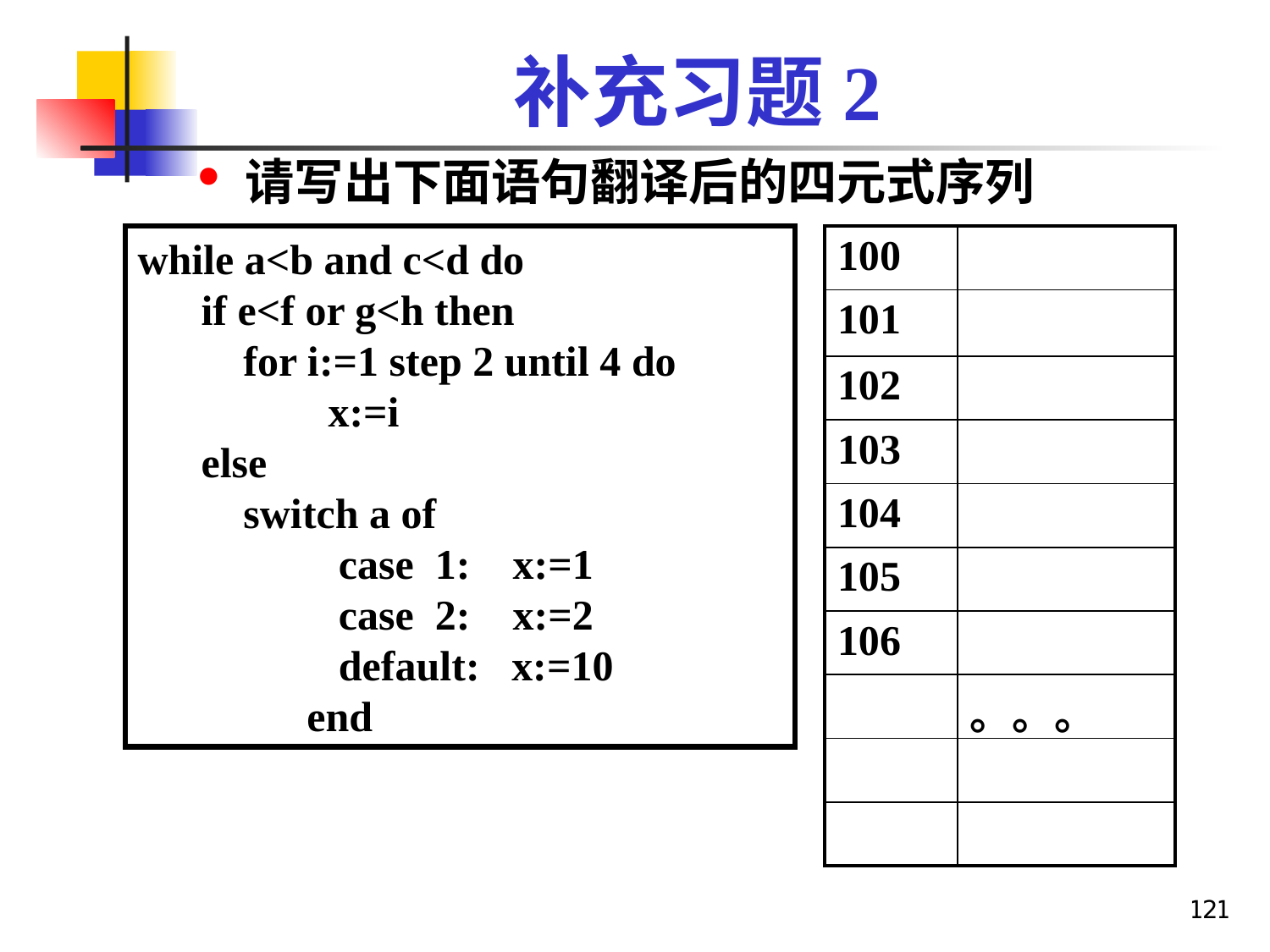

补充习题2
请写出下面语句翻译后的四元式序列
while a<b and c<d do
      if e<f or g<h then
          for i:=1 step 2 until 4 do
            x:=i
else
    switch a of
             case  1:    x:=1
             case  2:    x:=2
             default:   x:=10
          end
| 100 |  |
| --- | --- |
| 101 |  |
| 102 |  |
| 103 |  |
| 104 |  |
| 105 |  |
| 106 |  |
|  | 。。。 |
|  |  |
|  |  |
121